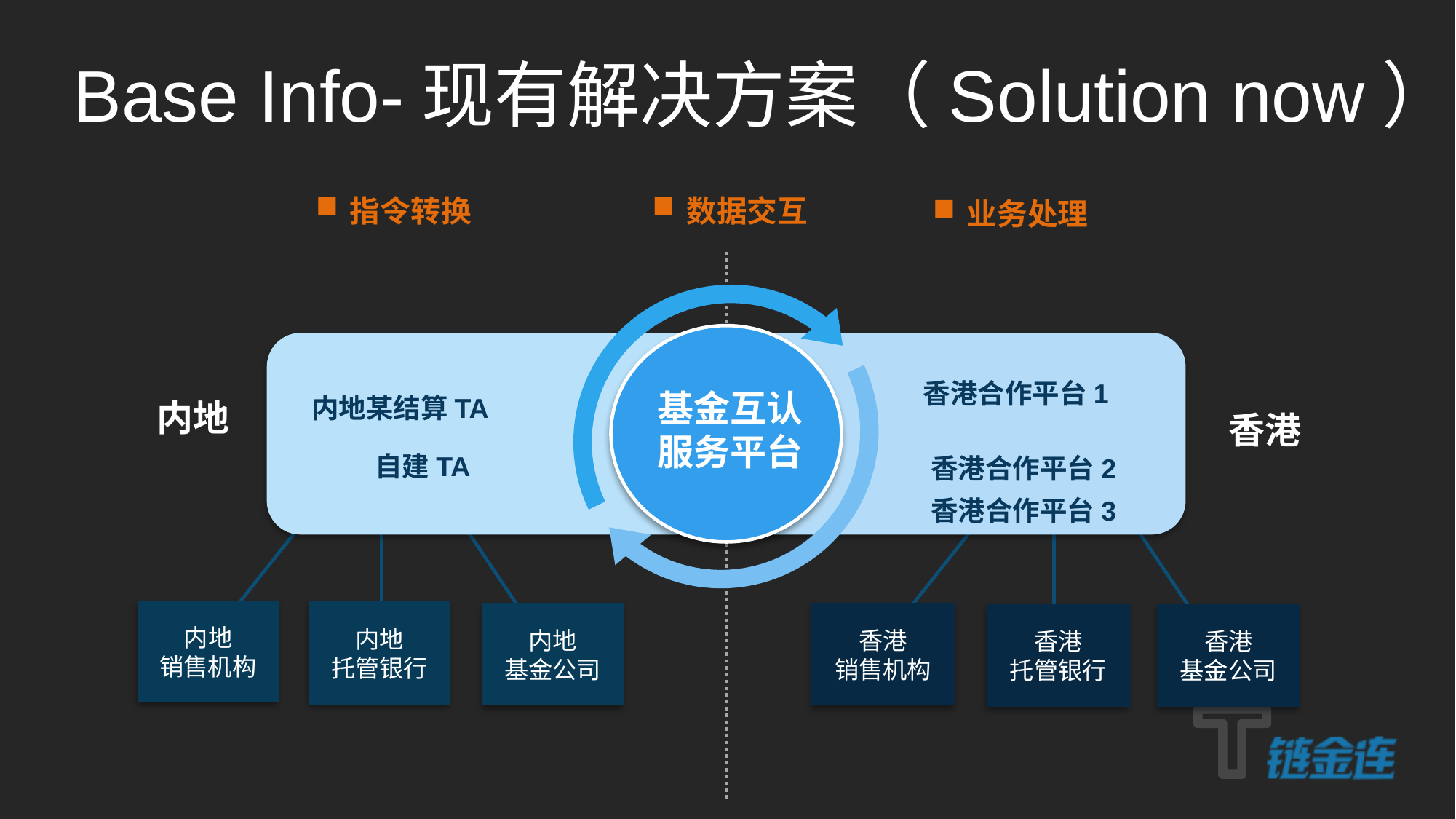

Base Info-现有解决方案（Solution now）
指令转换
数据交互
业务处理

基金互认
服务平台

内地某结算TA
自建TA

香港合作平台1
香港合作平台2
香港合作平台3
内地
香港
内地
销售机构
内地
托管银行
内地
基金公司
香港
销售机构
香港
托管银行
香港
基金公司